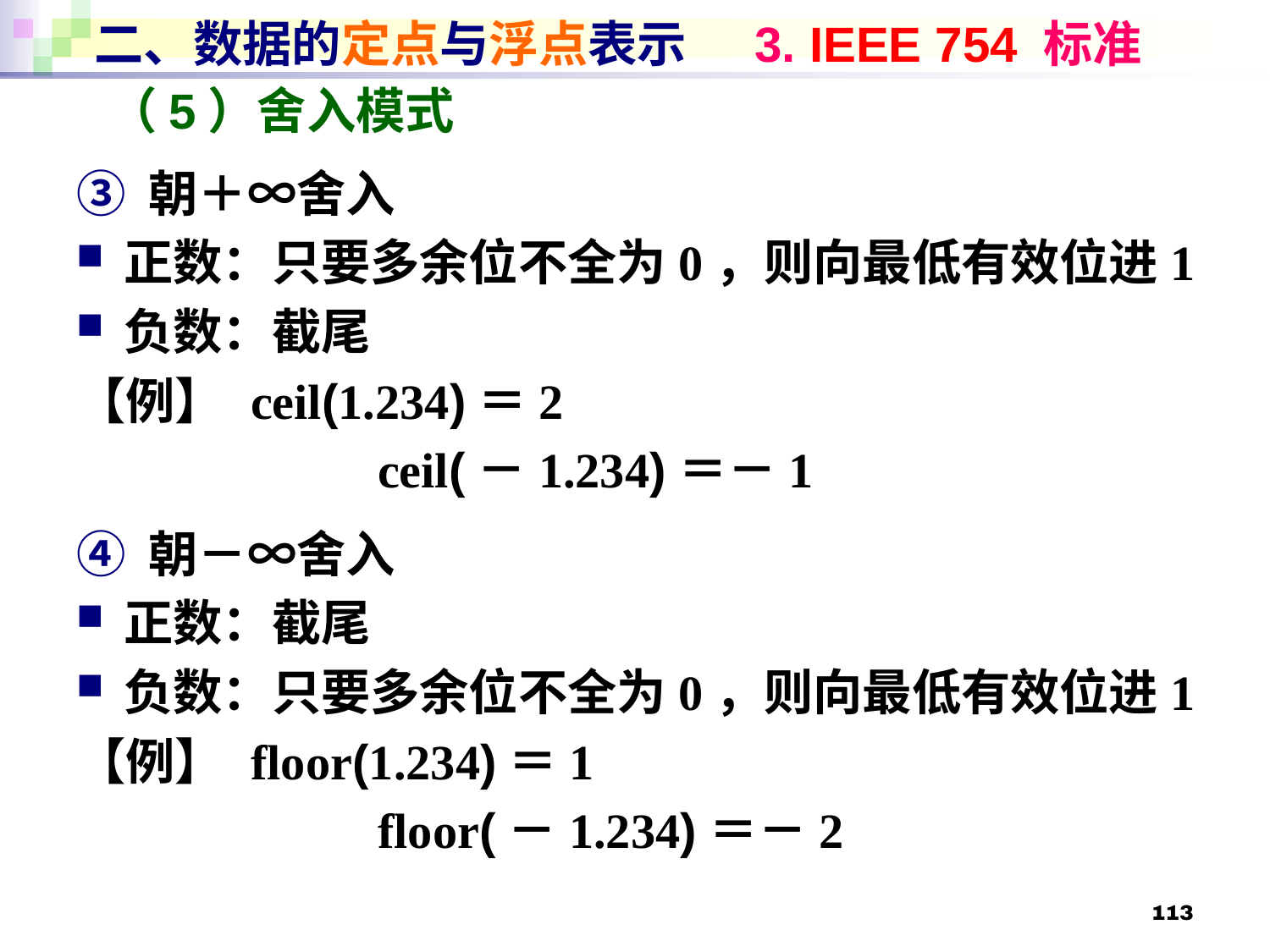

# 二、数据的定点与浮点表示     3. IEEE 754 标准
（5）舍入模式
③ 朝＋∞舍入
正数：只要多余位不全为0，则向最低有效位进1
负数：截尾
【例】	ceil(1.234)＝2
			ceil(－1.234)＝－1
④ 朝－∞舍入
正数：截尾
负数：只要多余位不全为0，则向最低有效位进1
【例】	floor(1.234)＝1
			floor(－1.234)＝－2
113